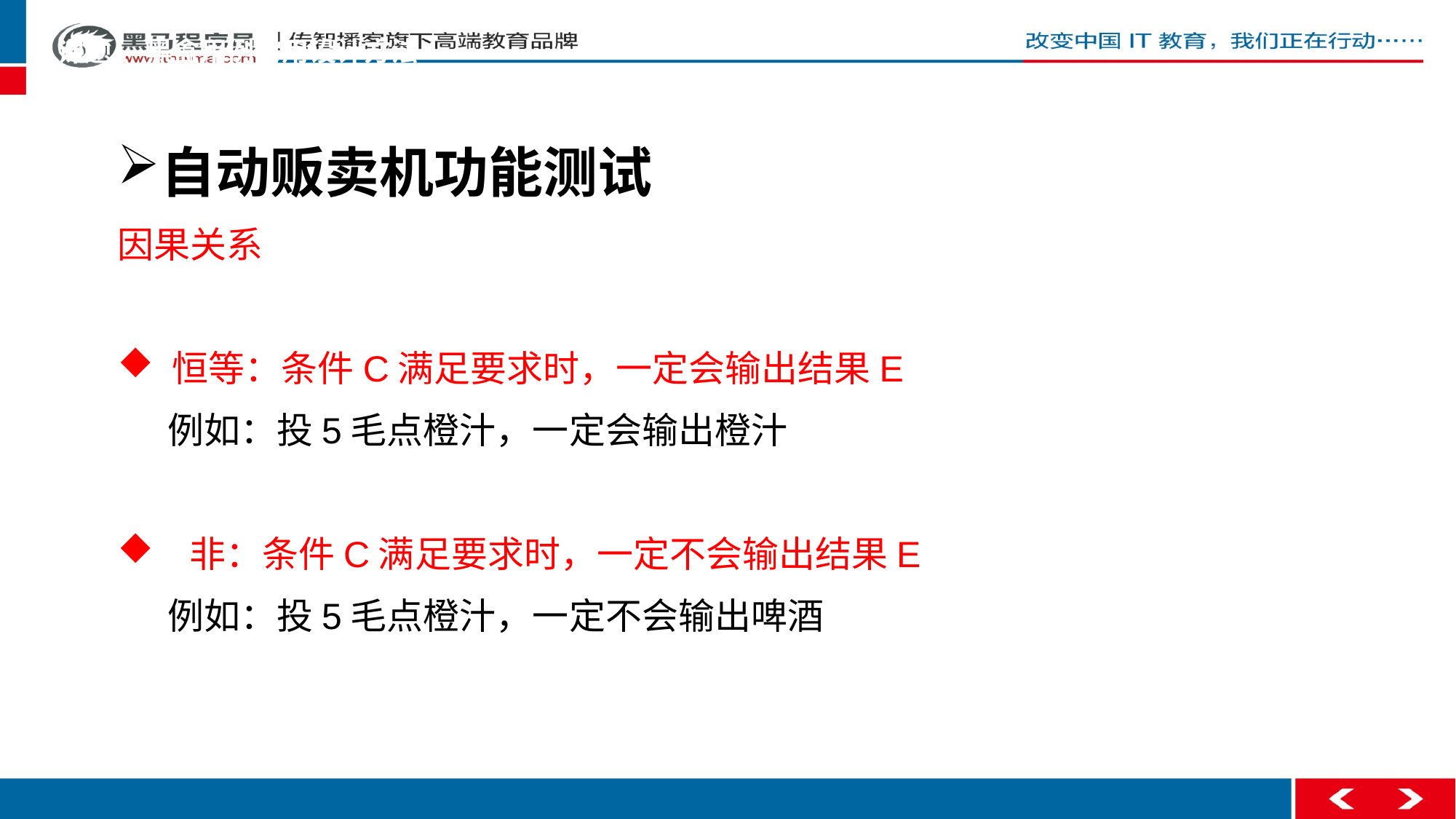

课题 、黑盒用例常用设计方法
自动贩卖机功能测试
因果关系

恒等：条件C满足要求时，一定会输出结果E
     例如：投5毛点橙汁，一定会输出橙汁

 非：条件C满足要求时，一定不会输出结果E
     例如：投5毛点橙汁，一定不会输出啤酒